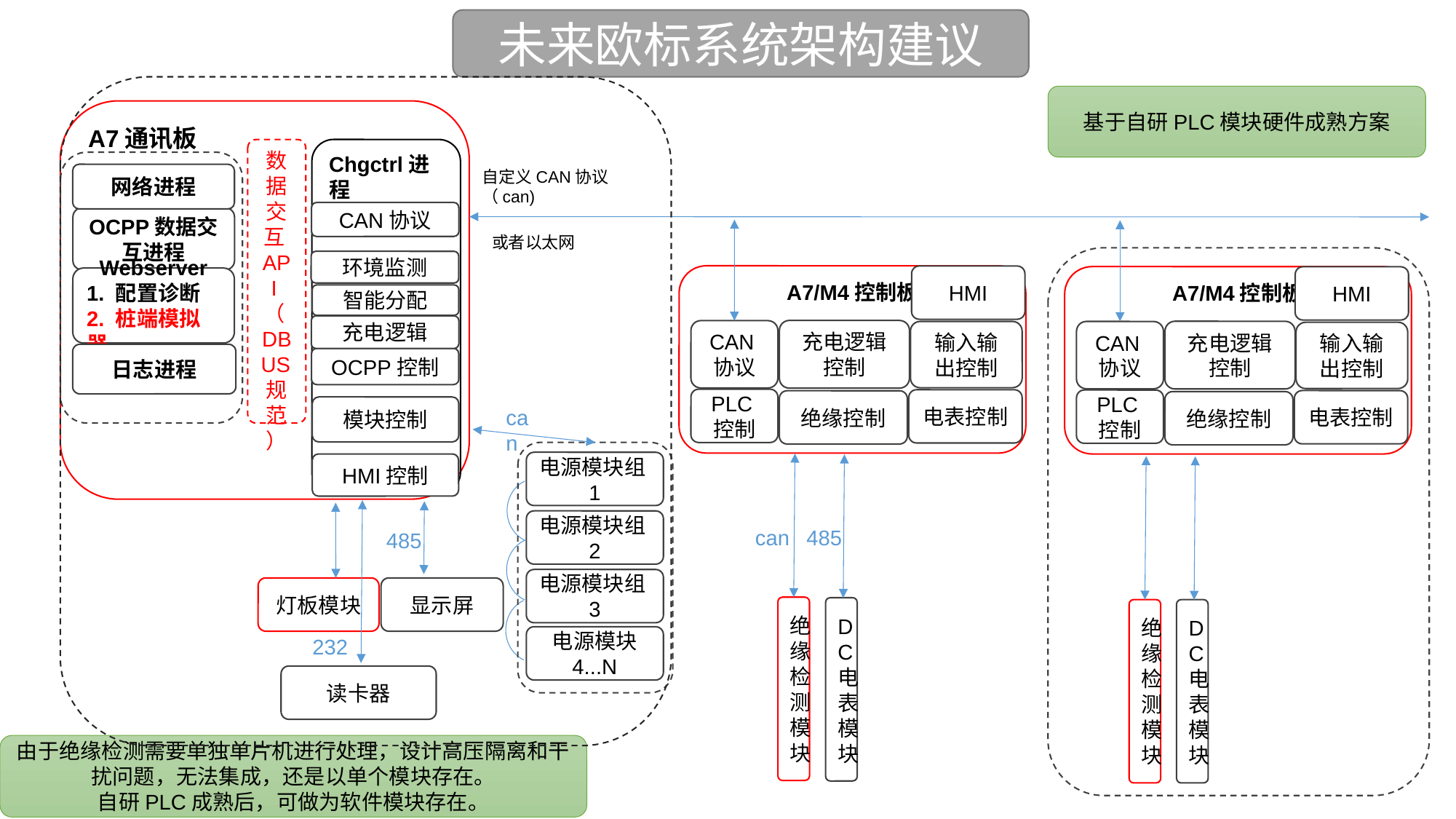

未来欧标系统架构建议

基于自研PLC模块硬件成熟方案
A7通讯板
数据交互API（DBUS规范）
Chgctrl进程

自定义CAN协议
（can)
网络进程
CAN协议
OCPP数据交互进程
或者以太网

环境监测
A7/M4控制板
HMI
A7/M4控制板
HMI
Webserver
1. 配置诊断
2. 桩端模拟器
智能分配
充电逻辑
充电逻辑控制
CAN协议
充电逻辑控制
输入输出控制
CAN协议
输入输出控制
日志进程
OCPP控制
PLC控制
电表控制
PLC控制
电表控制
绝缘控制
绝缘控制
模块控制
can

电源模块组1
HMI控制

电源模块组2
can
485
485

电源模块组3
灯板模块
显示屏
绝缘检测模块
DC电表模块

绝缘检测模块
DC电表模块
电源模块
4...N
232
读卡器
由于绝缘检测需要单独单片机进行处理，设计高压隔离和干扰问题，无法集成，还是以单个模块存在。
自研PLC成熟后，可做为软件模块存在。